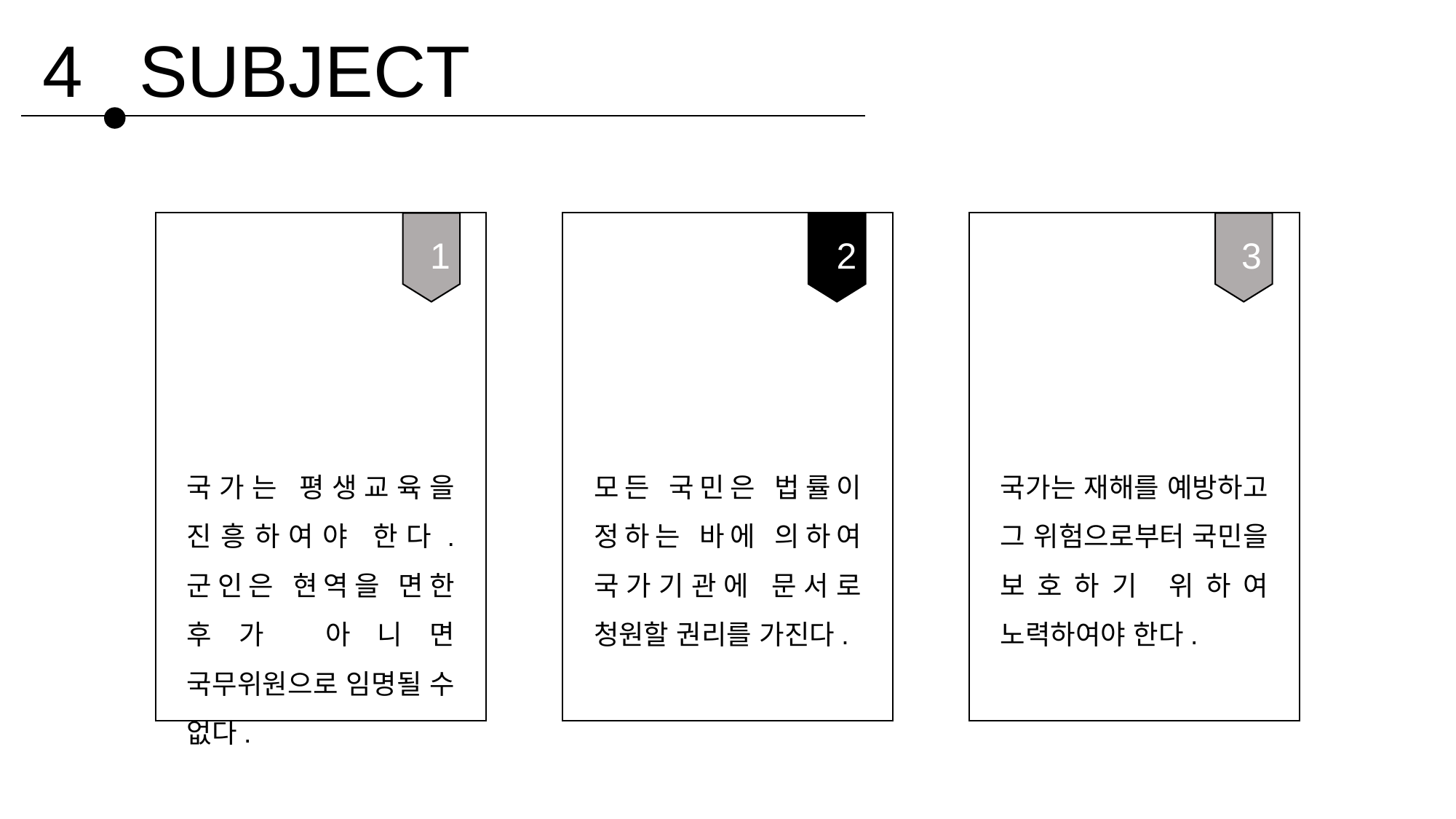

4
SUBJECT

1
2
3
국가는 평생교육을 진흥하여야 한다. 군인은 현역을 면한 후가 아니면 국무위원으로 임명될 수 없다.
모든 국민은 법률이 정하는 바에 의하여 국가기관에 문서로 청원할 권리를 가진다.
국가는 재해를 예방하고 그 위험으로부터 국민을 보호하기 위하여 노력하여야 한다.